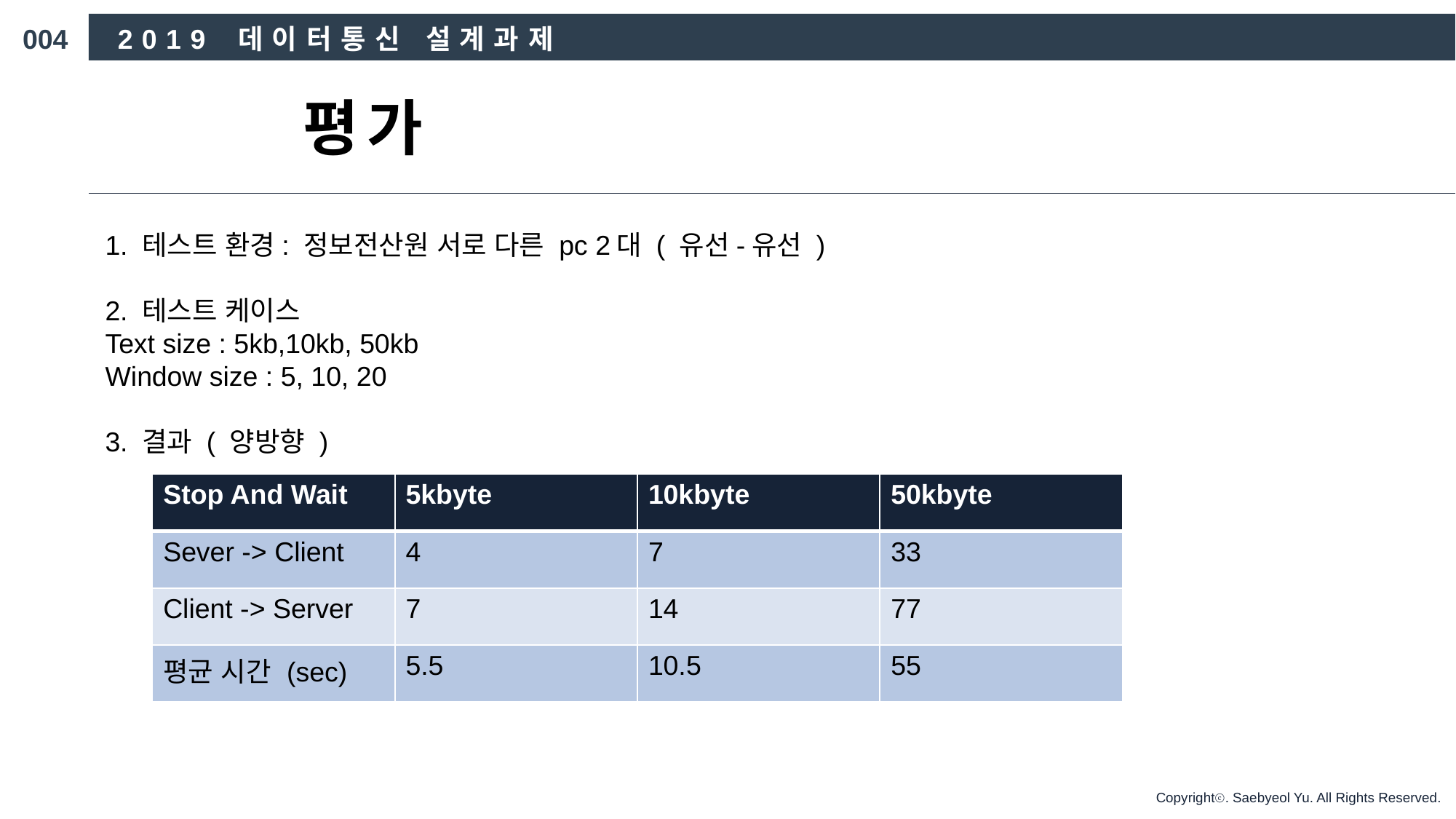

004
2019 데이터통신 설계과제
평가
1. 테스트 환경: 정보전산원 서로 다른 pc 2대 ( 유선-유선 )

2. 테스트 케이스
Text size : 5kb,10kb, 50kb
Window size : 5, 10, 20

3. 결과 ( 양방향 )

| Stop And Wait | 5kbyte | 10kbyte | 50kbyte |
| --- | --- | --- | --- |
| Sever -> Client | 4 | 7 | 33 |
| Client -> Server | 7 | 14 | 77 |
| 평균 시간 (sec) | 5.5 | 10.5 | 55 |